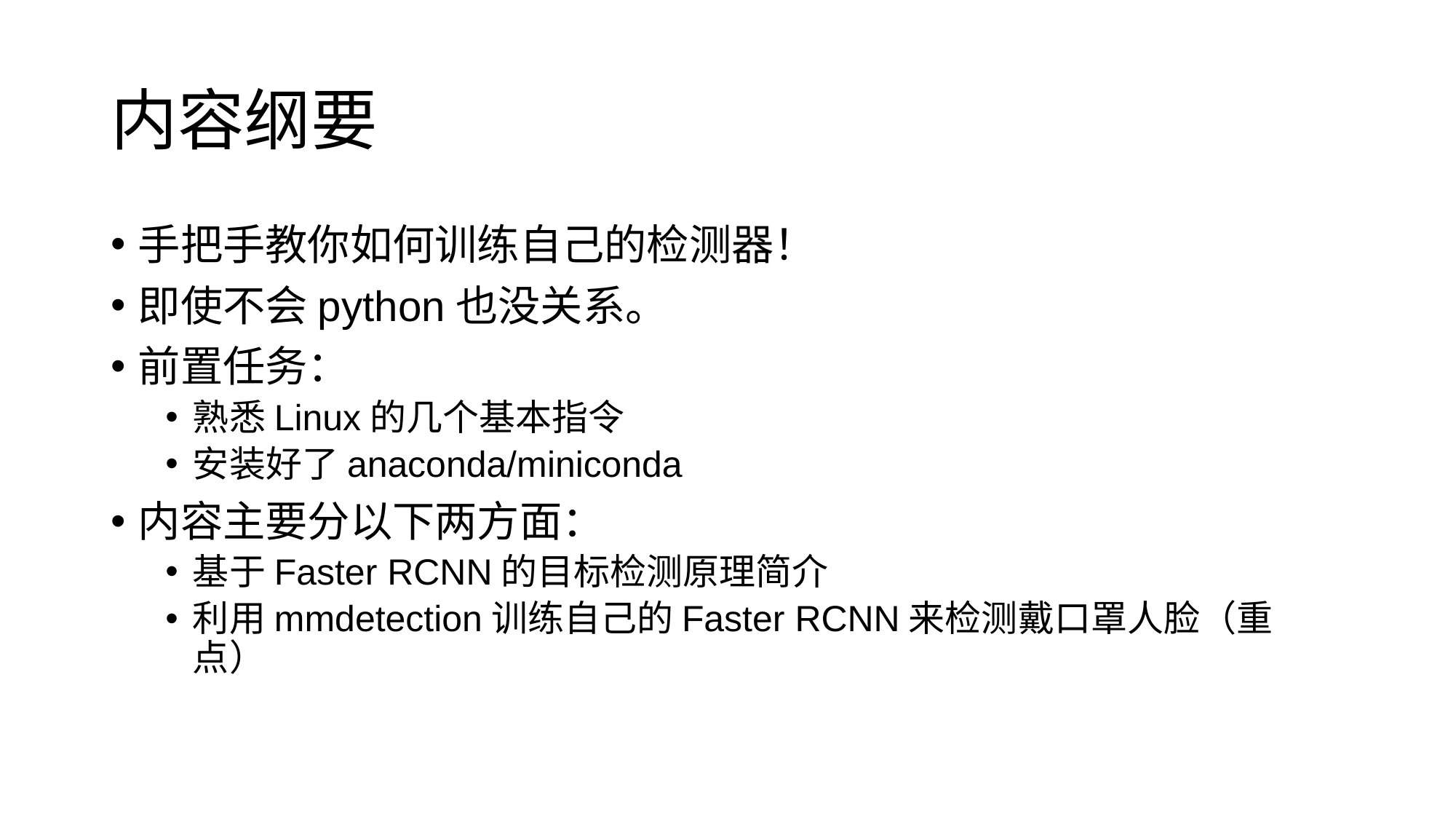

# 内容纲要
手把手教你如何训练自己的检测器！
即使不会python也没关系。
前置任务：
熟悉Linux的几个基本指令
安装好了anaconda/miniconda
内容主要分以下两方面：
基于Faster RCNN的目标检测原理简介
利用mmdetection训练自己的Faster RCNN来检测戴口罩人脸（重点）